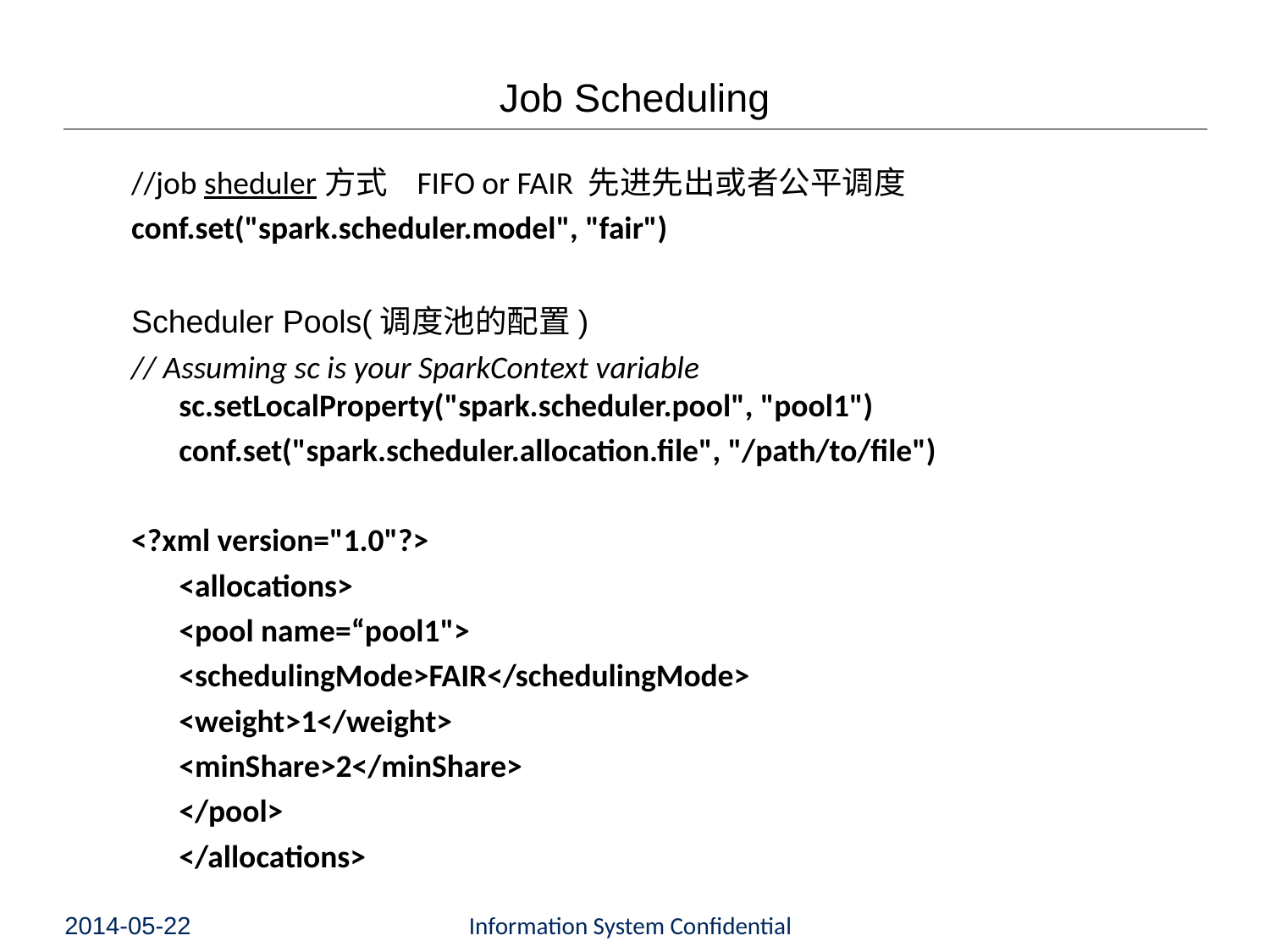

# Job Scheduling
//job sheduler方式   FIFO or FAIR 先进先出或者公平调度
conf.set("spark.scheduler.model", "fair")

Scheduler Pools(调度池的配置)
// Assuming sc is your SparkContext variable sc.setLocalProperty("spark.scheduler.pool", "pool1")
	conf.set("spark.scheduler.allocation.file", "/path/to/file")

<?xml version="1.0"?>
 	<allocations>
 	<pool name=“pool1">
	<schedulingMode>FAIR</schedulingMode>
 	<weight>1</weight>
 	<minShare>2</minShare>
 	</pool>
	</allocations>
24